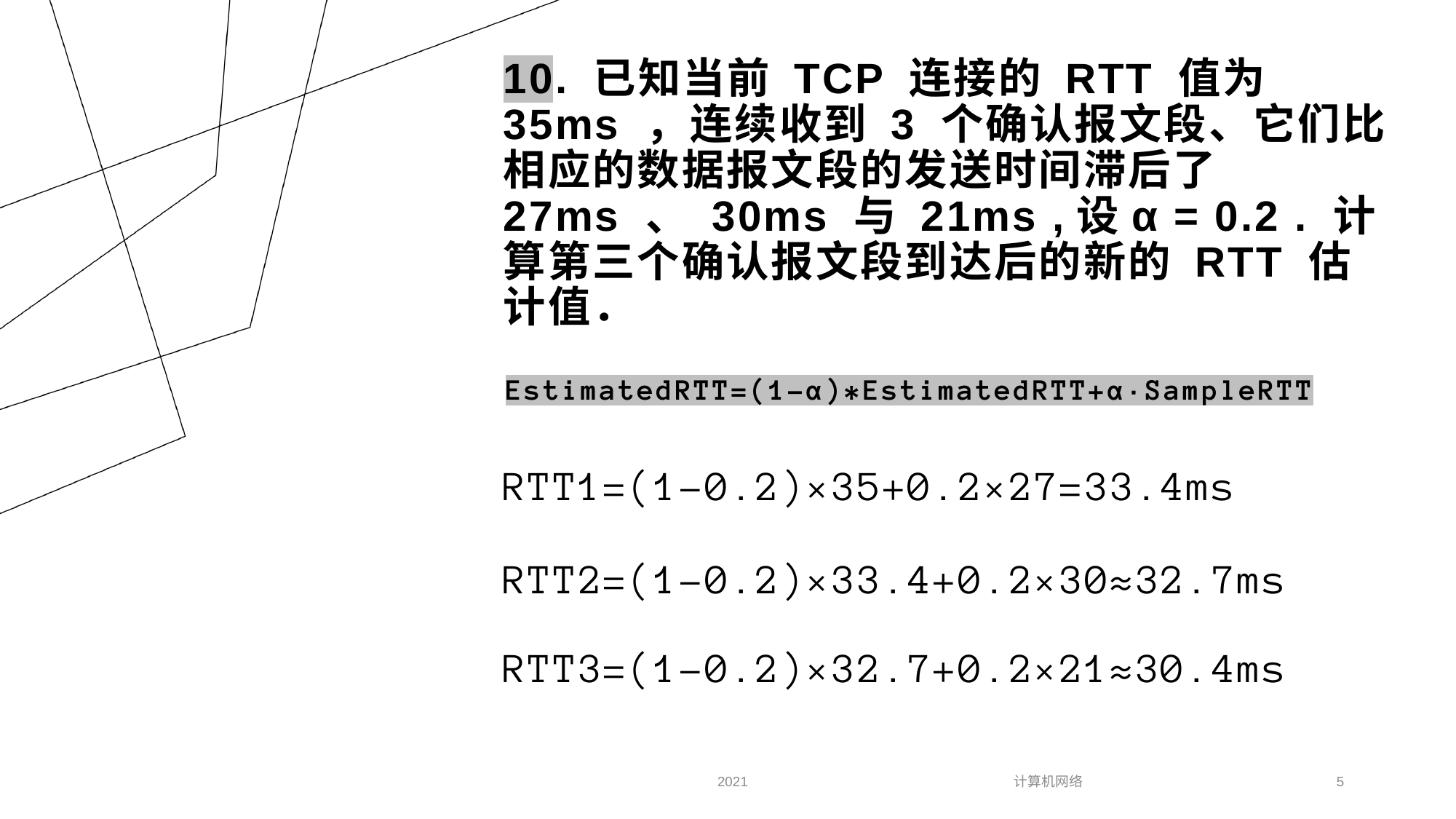

10. 已知当前 TCP 连接的 RTT 值为 35ms ，连续收到 3 个确认报文段、它们比相应的数据报文段的发送时间滞后了 27ms 、 30ms 与 21ms ,设α = 0.2 . 计算第三个确认报文段到达后的新的 RTT 估计值．
EstimatedRTT=(1-α)*EstimatedRTT+α·SampleRTT
RTT1=(1-0.2)×35+0.2×27=33.4ms
RTT2=(1-0.2)×33.4+0.2×30≈32.7ms
RTT3=(1-0.2)×32.7+0.2×21≈30.4ms
2021
计算机网络
5